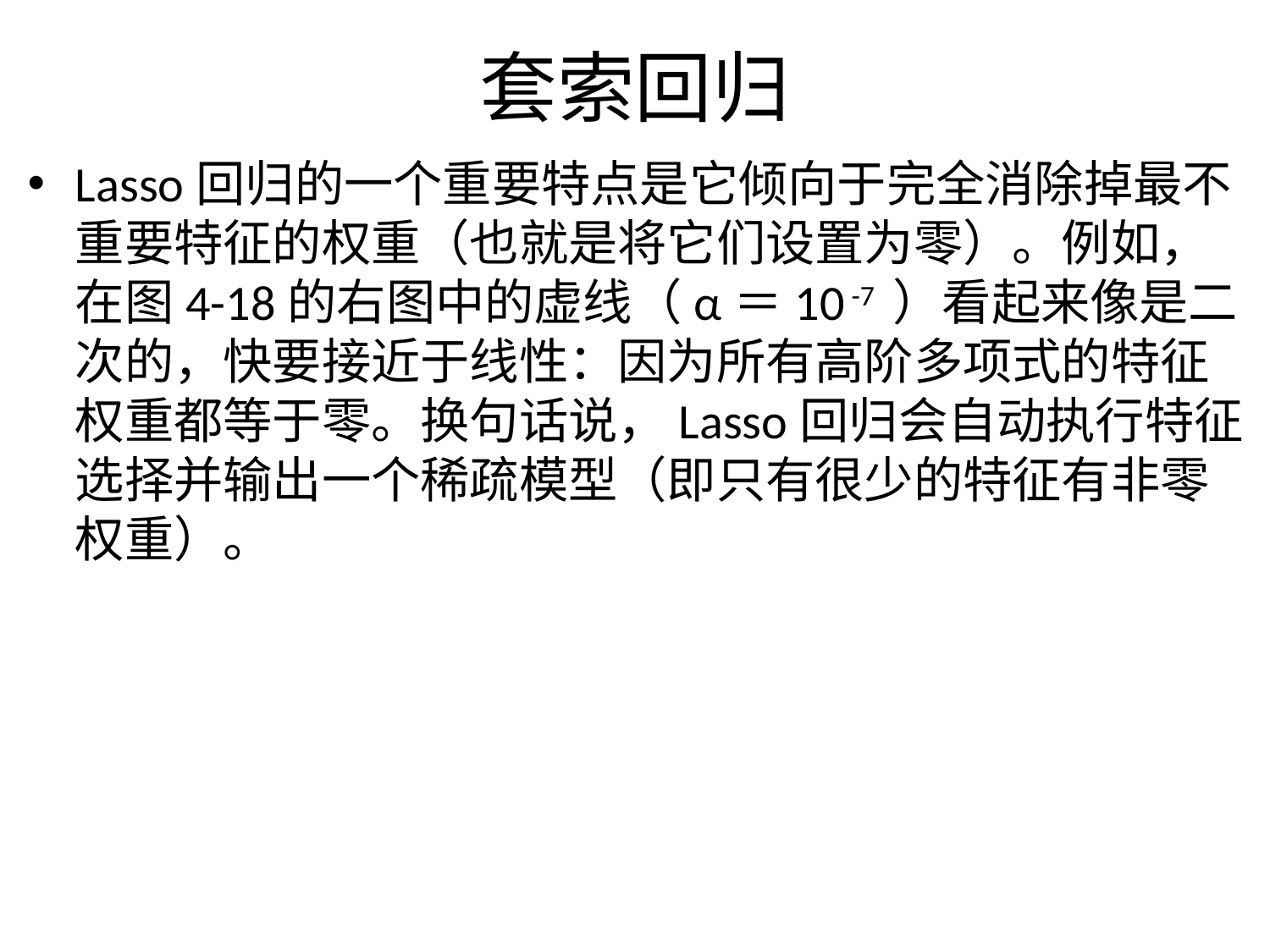

# 套索回归
Lasso回归的一个重要特点是它倾向于完全消除掉最不重要特征的权重（也就是将它们设置为零）。例如，在图4-18的右图中的虚线（α＝10 -7 ）看起来像是二次的，快要接近于线性：因为所有高阶多项式的特征权重都等于零。换句话说，Lasso回归会自动执行特征选择并输出一个稀疏模型（即只有很少的特征有非零权重）。